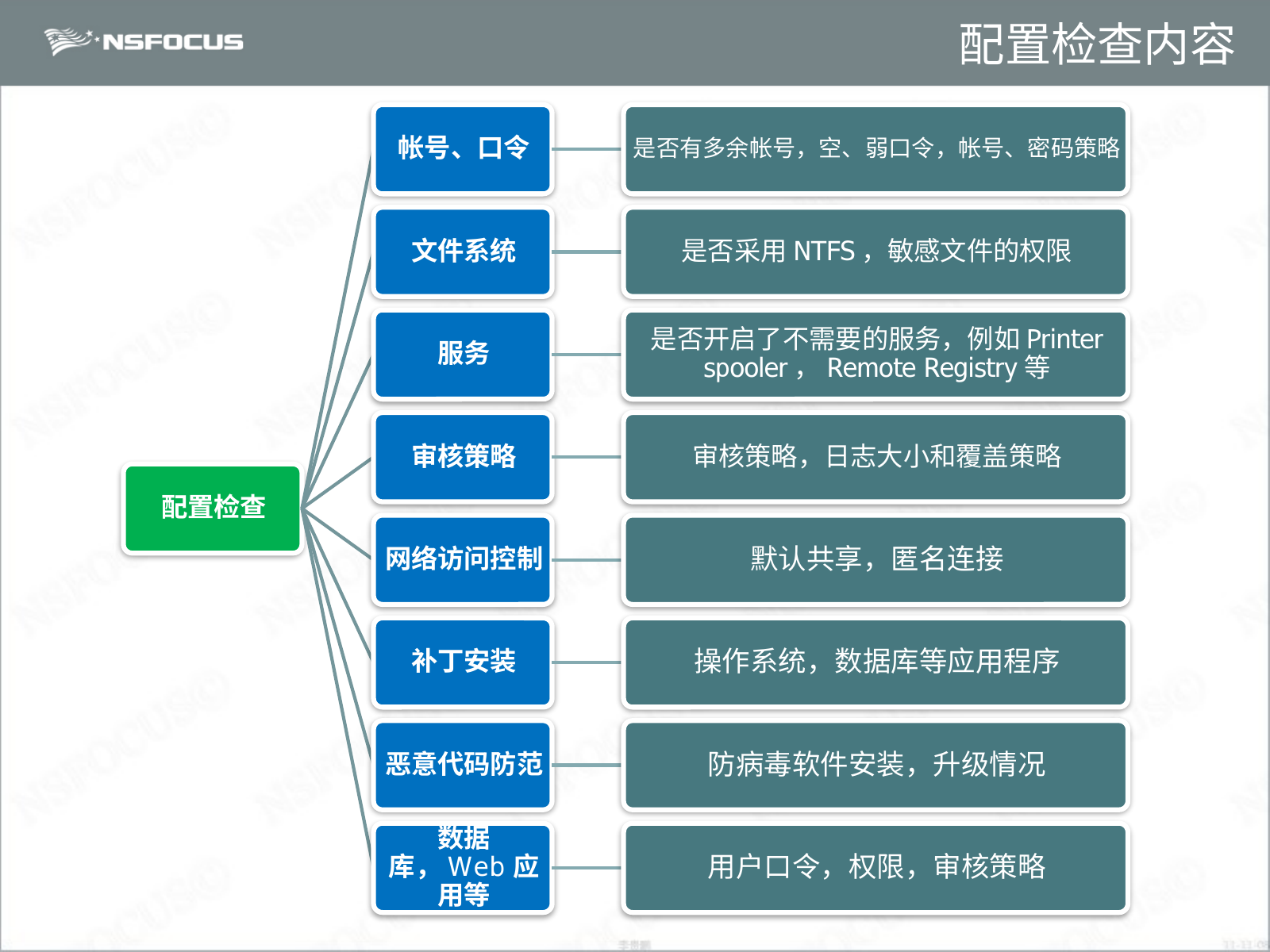

# 配置检查内容
配置检查

帐号、口令

是否有多余帐号，空、弱口令，帐号、密码策略

文件系统

是否采用NTFS，敏感文件的权限

服务

是否开启了不需要的服务，例如Printer spooler，Remote Registry等

审核策略

审核策略，日志大小和覆盖策略

网络访问控制

默认共享，匿名连接

补丁安装

操作系统，数据库等应用程序

恶意代码防范

防病毒软件安装，升级情况

数据库，Web应用等

用户口令，权限，审核策略